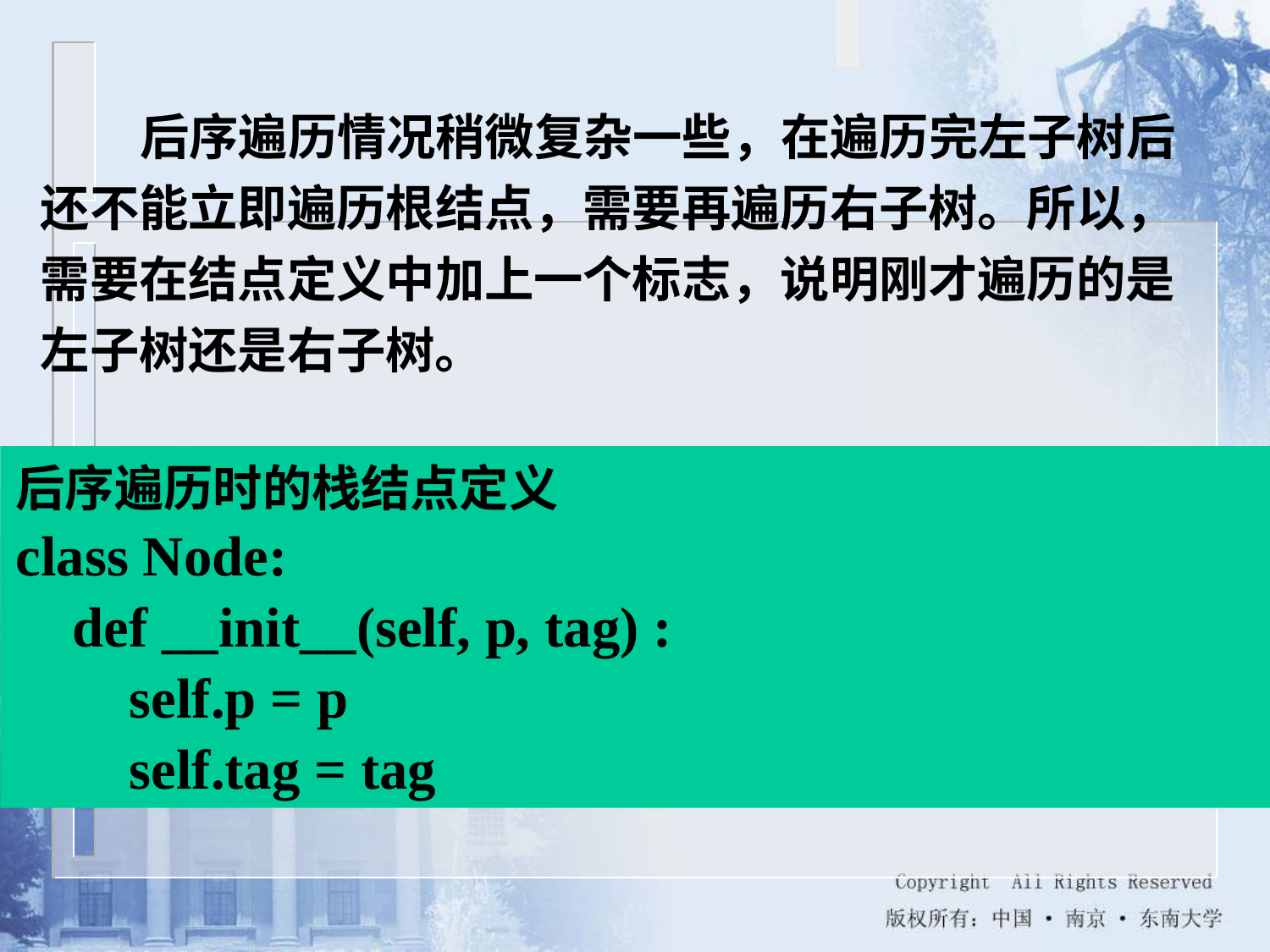

后序遍历情况稍微复杂一些，在遍历完左子树后还不能立即遍历根结点，需要再遍历右子树。所以，需要在结点定义中加上一个标志，说明刚才遍历的是左子树还是右子树。
后序遍历时的栈结点定义
class Node:
    def __init__(self, p, tag) :
        self.p = p
        self.tag = tag